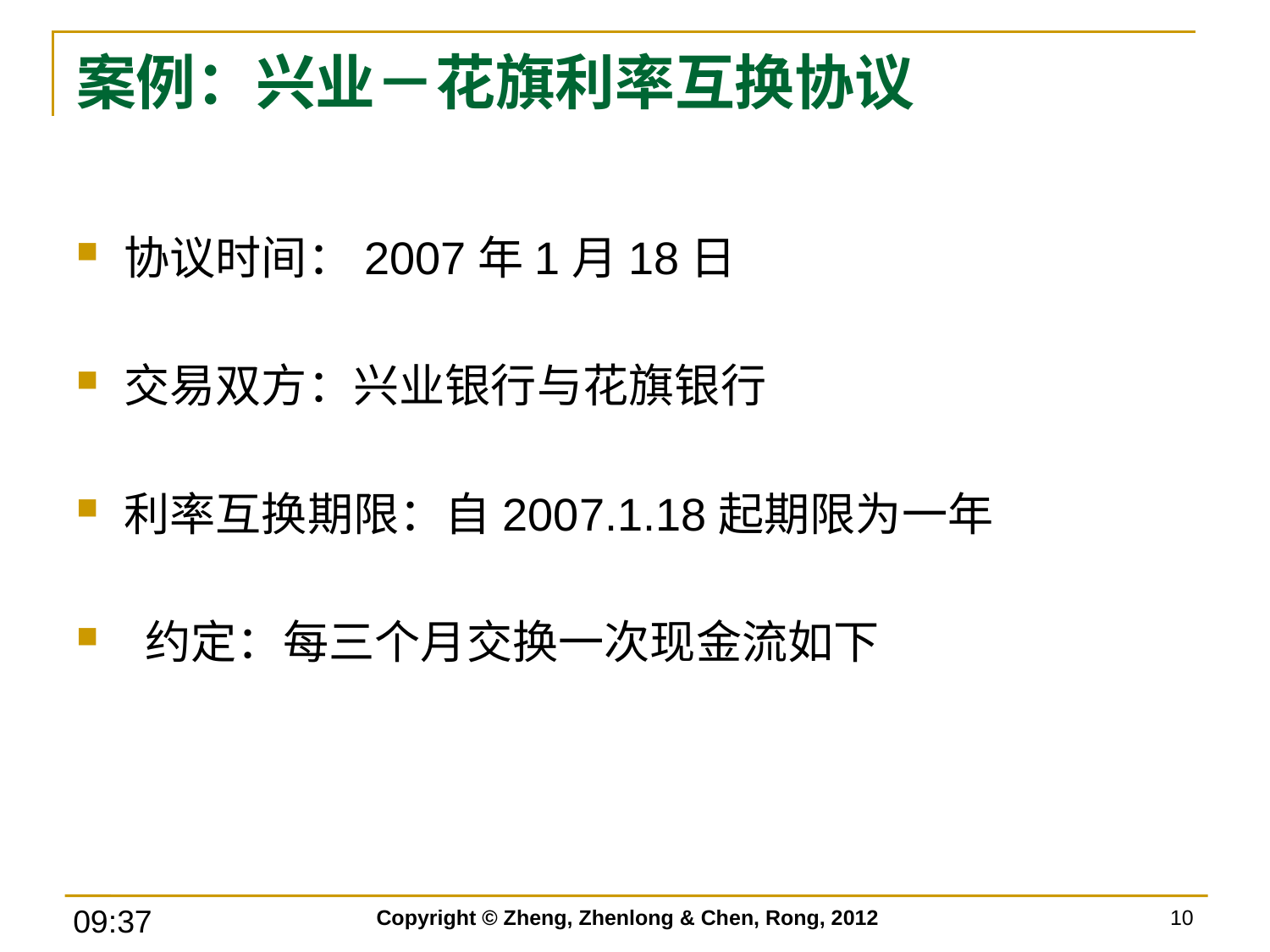

# 案例：兴业－花旗利率互换协议
协议时间：2007年1月18日

交易双方：兴业银行与花旗银行

利率互换期限：自2007.1.18起期限为一年

 约定：每三个月交换一次现金流如下

Copyright © Zheng, Zhenlong & Chen, Rong, 2012
10